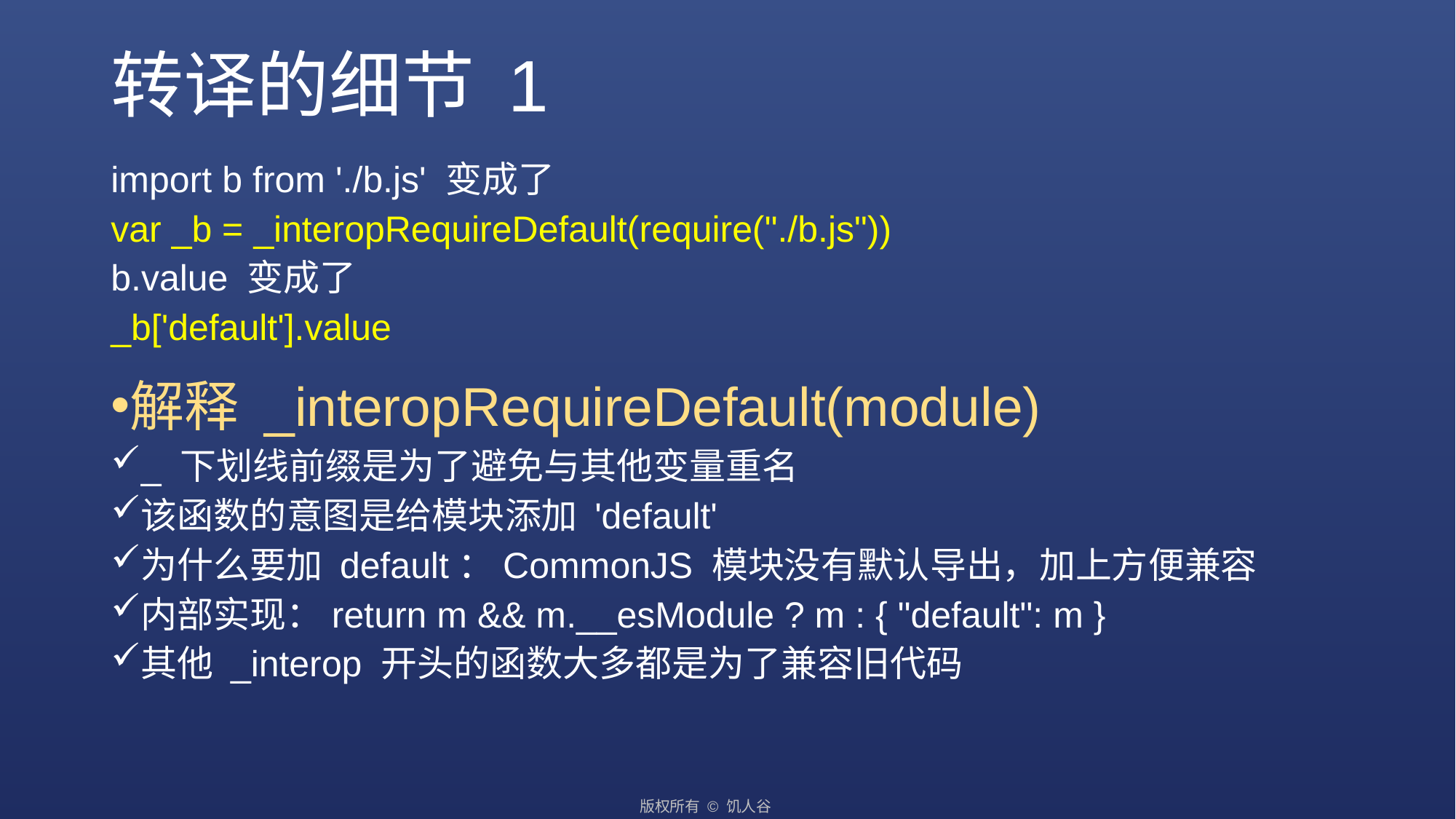

# 转译的细节 1
import b from './b.js' 变成了
var _b = _interopRequireDefault(require("./b.js"))
b.value 变成了
_b['default'].value
解释 _interopRequireDefault(module)
_ 下划线前缀是为了避免与其他变量重名
该函数的意图是给模块添加 'default'
为什么要加 default：CommonJS 模块没有默认导出，加上方便兼容
内部实现：return m && m.__esModule ? m : { "default": m }
其他 _interop 开头的函数大多都是为了兼容旧代码